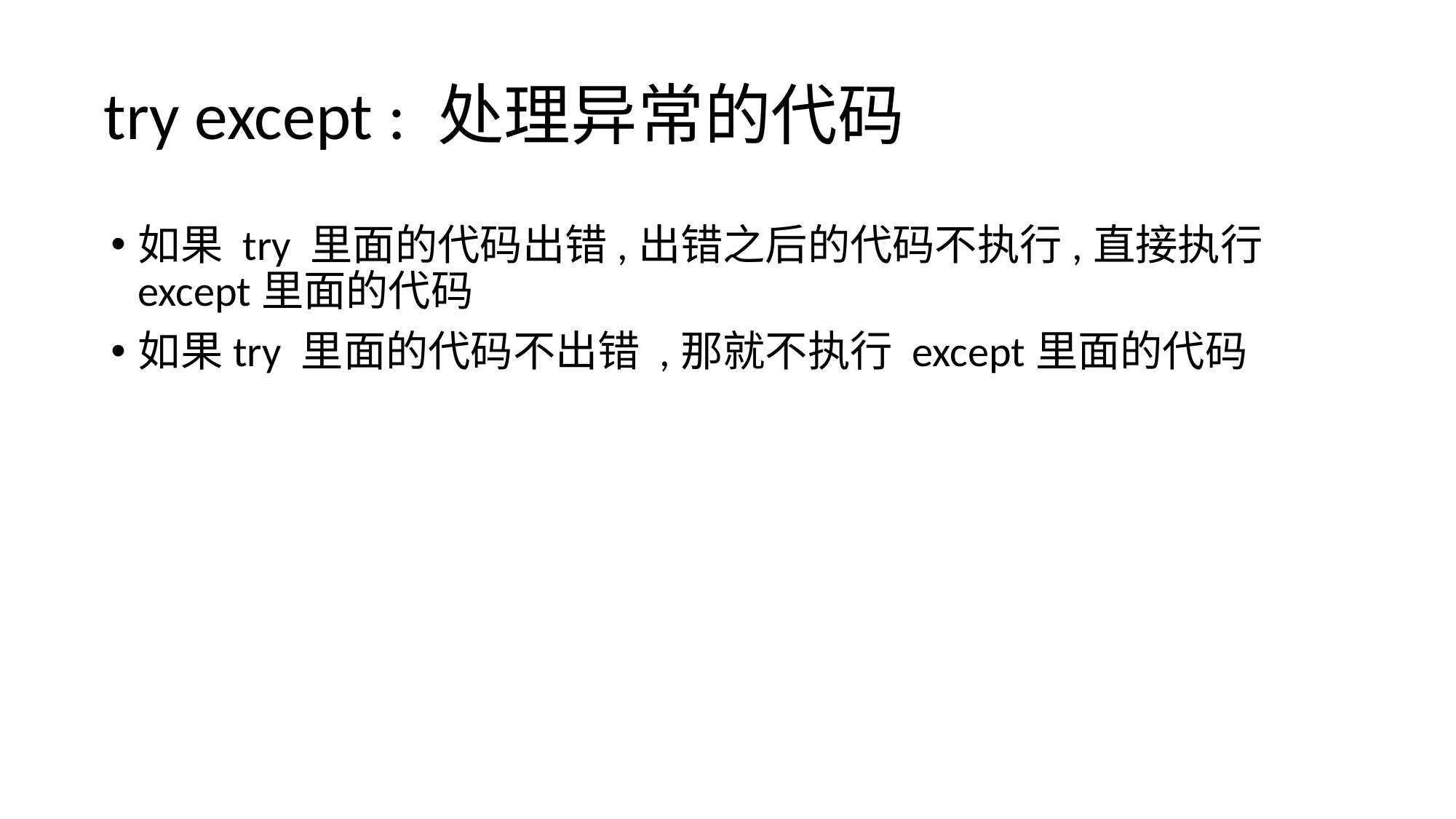

# try except : 处理异常的代码
如果 try 里面的代码出错,出错之后的代码不执行,直接执行except里面的代码
如果try 里面的代码不出错 ,那就不执行 except里面的代码